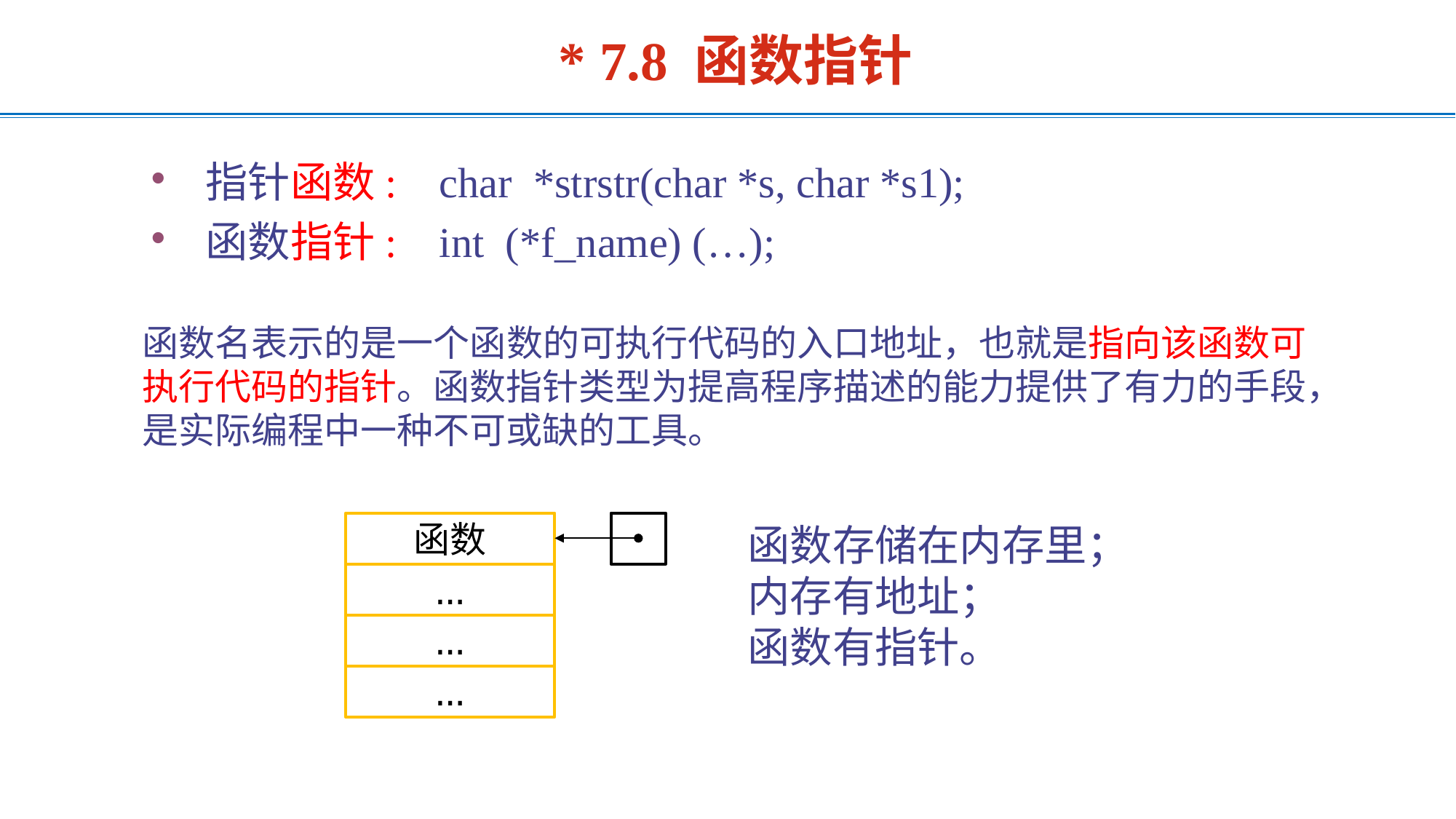

* 7.8 函数指针
指针函数:    char  *strstr(char *s, char *s1);
函数指针:    int  (*f_name) (…);
函数名表示的是一个函数的可执行代码的入口地址，也就是指向该函数可执行代码的指针。函数指针类型为提高程序描述的能力提供了有力的手段，是实际编程中一种不可或缺的工具。
函数

函数存储在内存里；
内存有地址；
函数有指针。
…
…
…